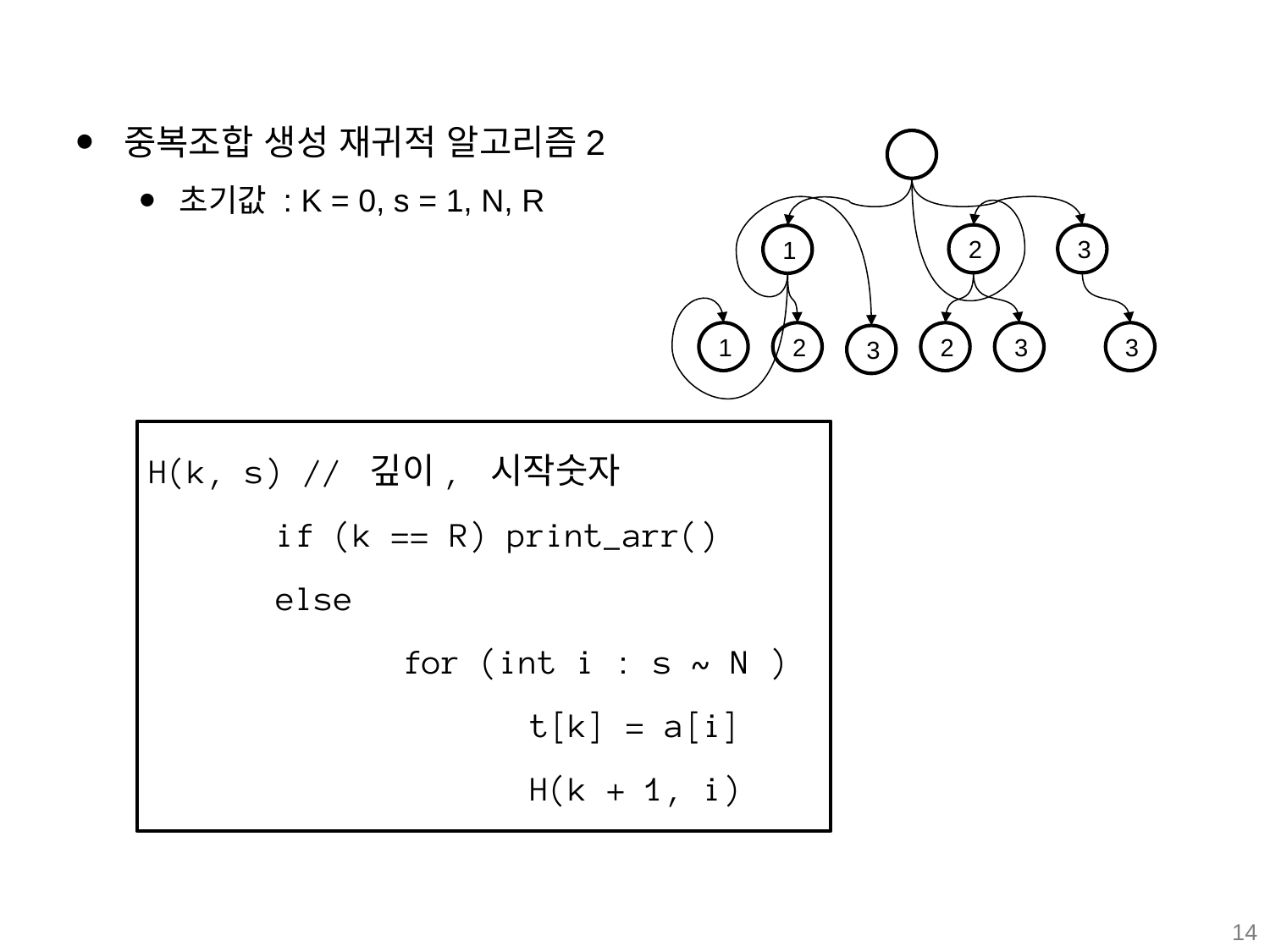

중복조합 생성 재귀적 알고리즘2
초기값 : K = 0, s = 1, N, R

2
3
1
1
2
2
3
3
3
H(k, s) // 깊이, 시작숫자
	if (k == R) print_arr()
	else
		for (int i : s ~ N )
			t[k] = a[i]
			H(k + 1, i)
14